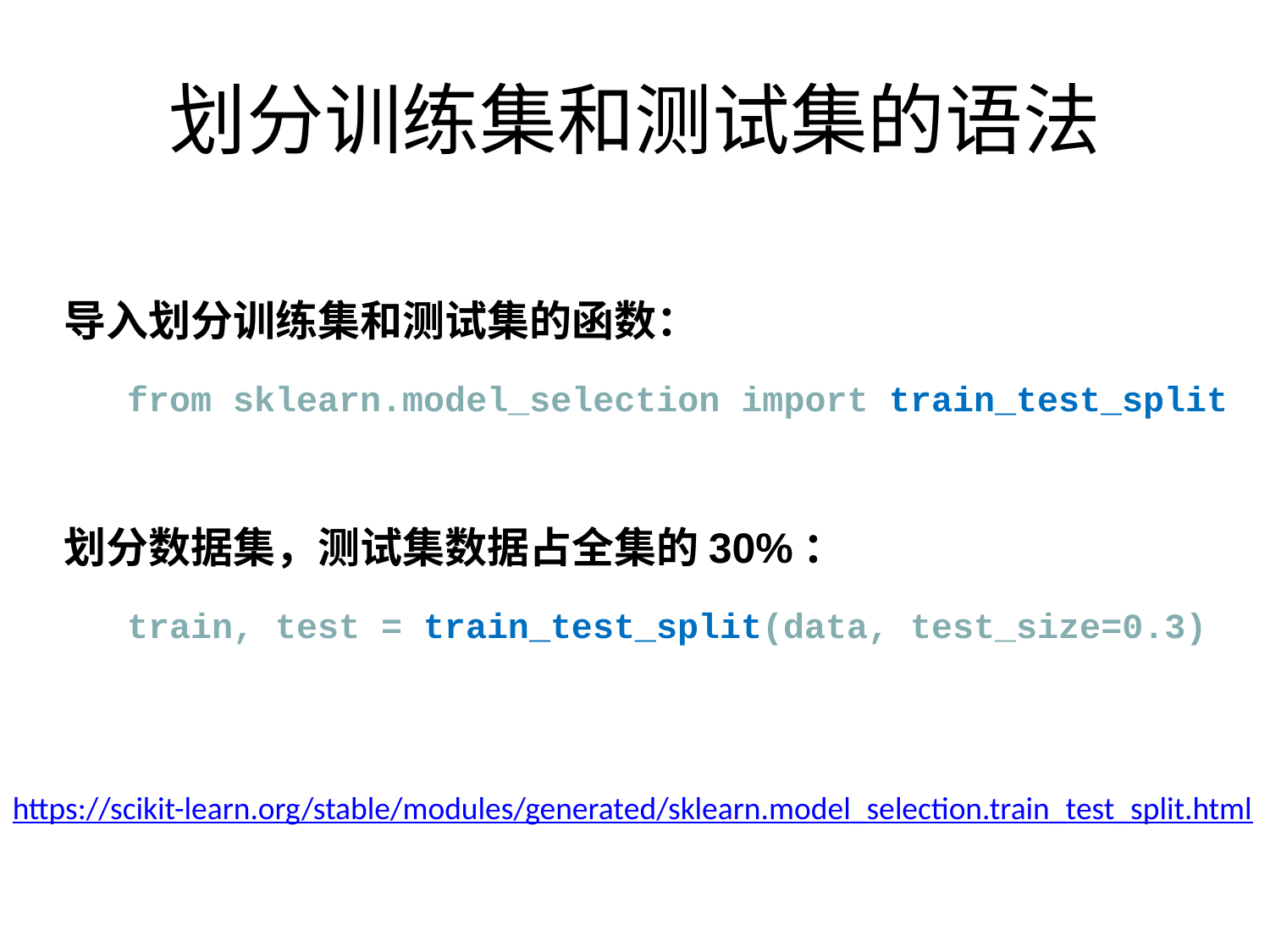

# 划分训练集和测试集的语法
导入划分训练集和测试集的函数：
from sklearn.model_selection import train_test_split

划分数据集，测试集数据占全集的30%：
train, test = train_test_split(data, test_size=0.3)
https://scikit-learn.org/stable/modules/generated/sklearn.model_selection.train_test_split.html
20